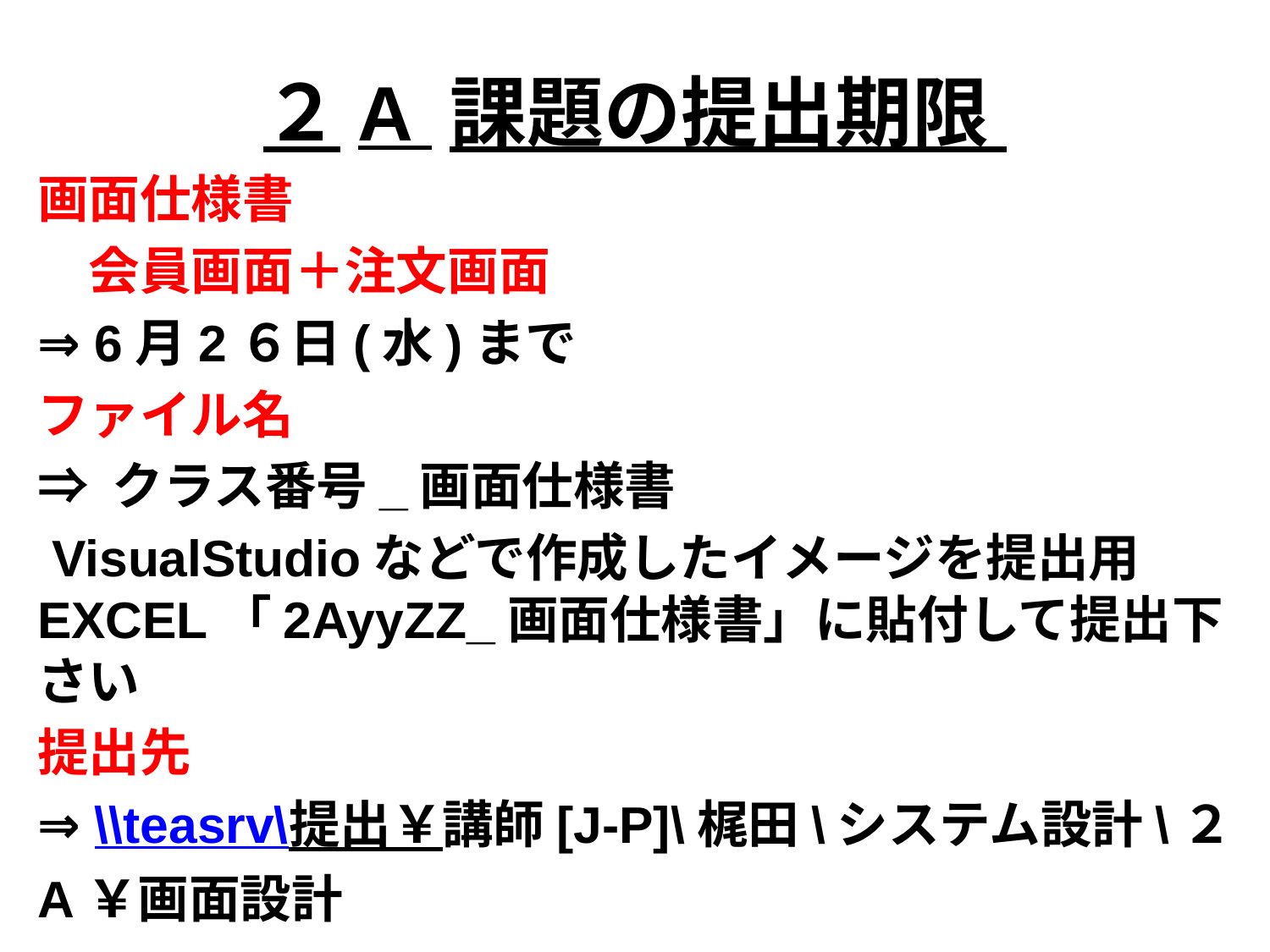

２A 課題の提出期限
画面仕様書
　会員画面＋注文画面
⇒ 6月2６日(水)まで
ファイル名
⇒ クラス番号_画面仕様書
 VisualStudioなどで作成したイメージを提出用EXCEL「2AyyZZ_画面仕様書」に貼付して提出下さい
提出先
⇒ \\teasrv\提出￥講師[J-P]\梶田\システム設計\２A￥画面設計